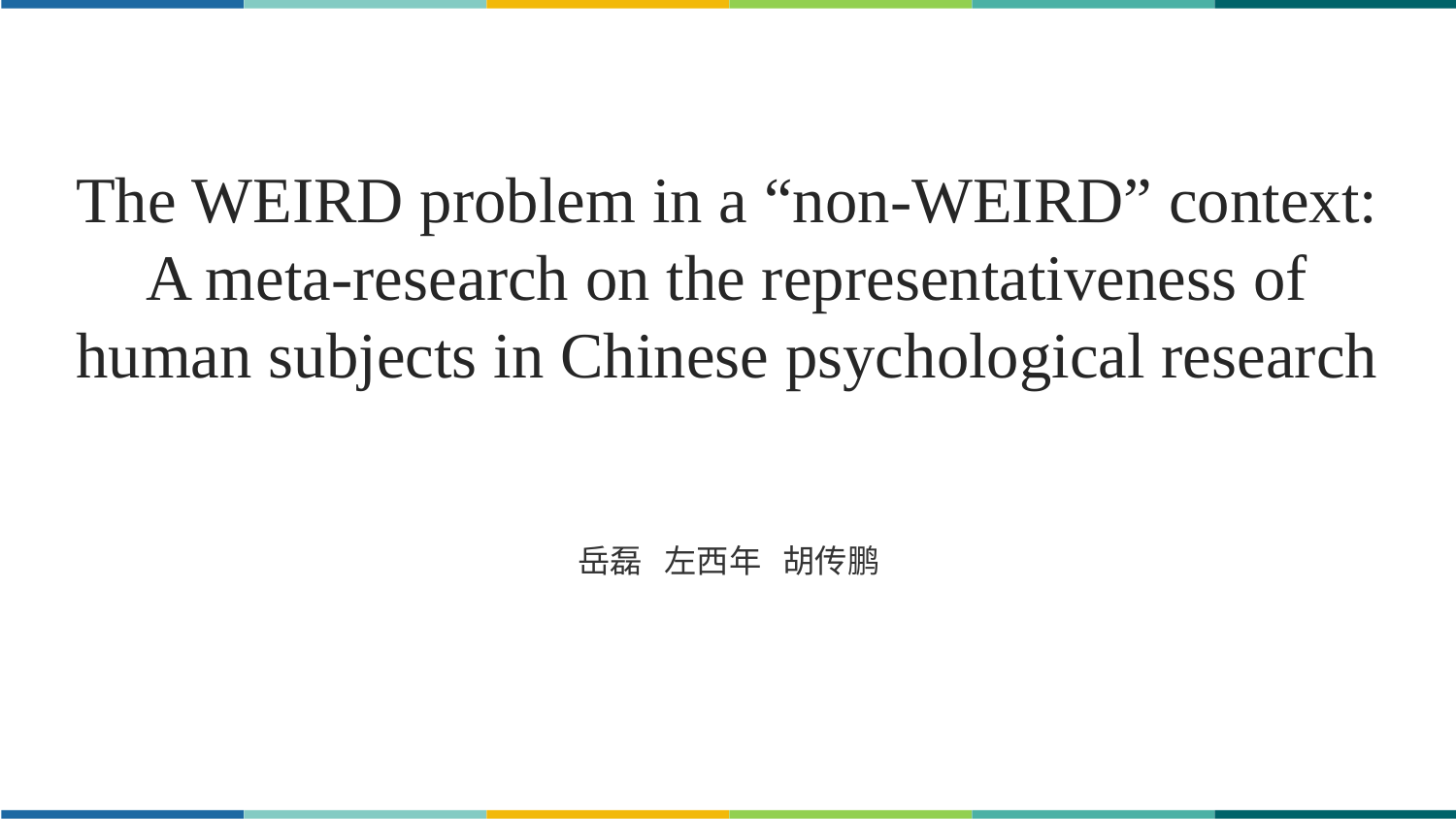

The WEIRD problem in a “non-WEIRD” context: A meta-research on the representativeness of human subjects in Chinese psychological research
岳磊   左西年   胡传鹏

华中师范大学研究生会